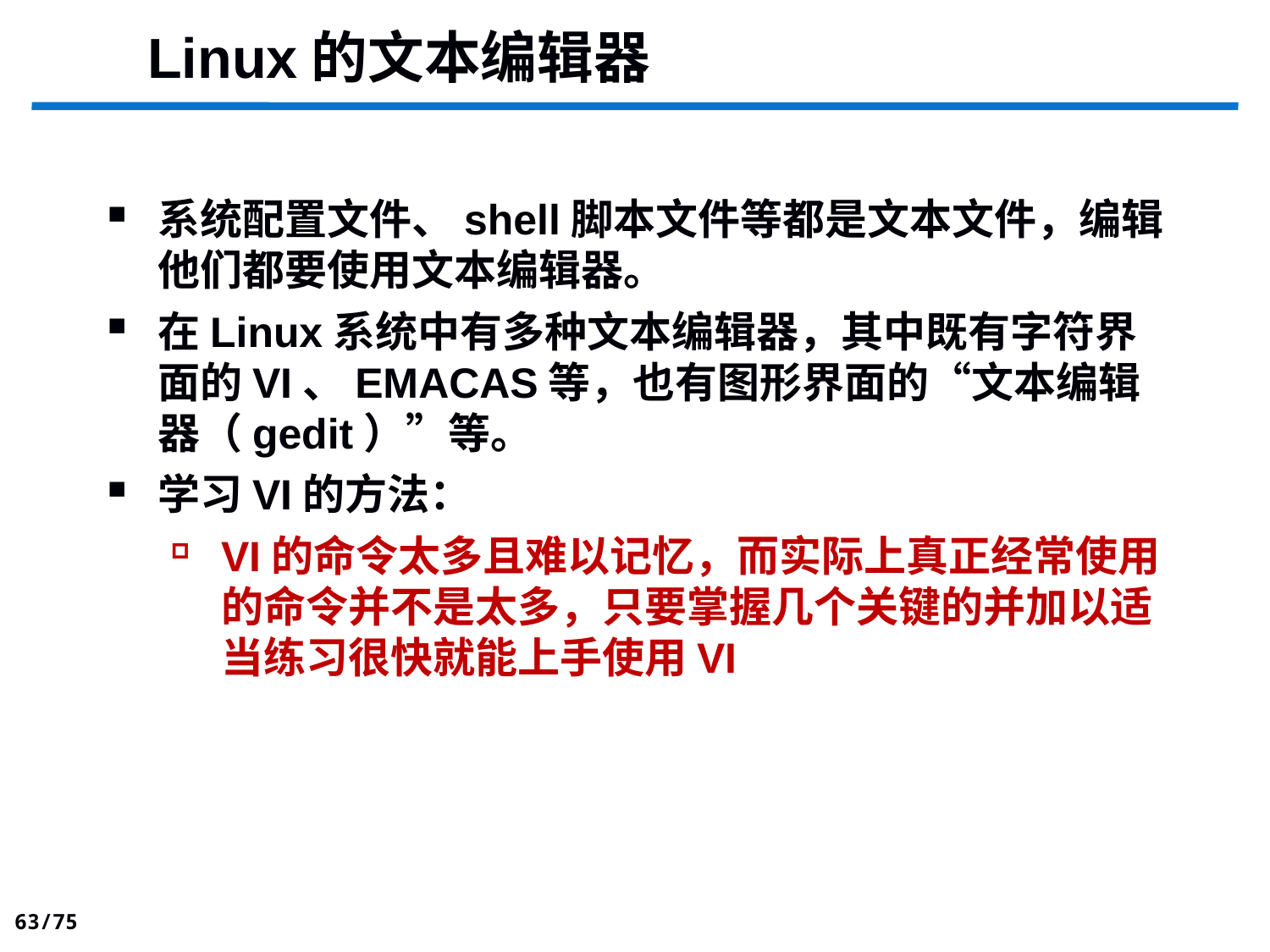

Linux的文本编辑器
系统配置文件、shell脚本文件等都是文本文件，编辑他们都要使用文本编辑器。
在Linux系统中有多种文本编辑器，其中既有字符界面的VI、EMACAS等，也有图形界面的“文本编辑器（gedit）”等。
学习VI的方法：
VI的命令太多且难以记忆，而实际上真正经常使用的命令并不是太多，只要掌握几个关键的并加以适当练习很快就能上手使用VI